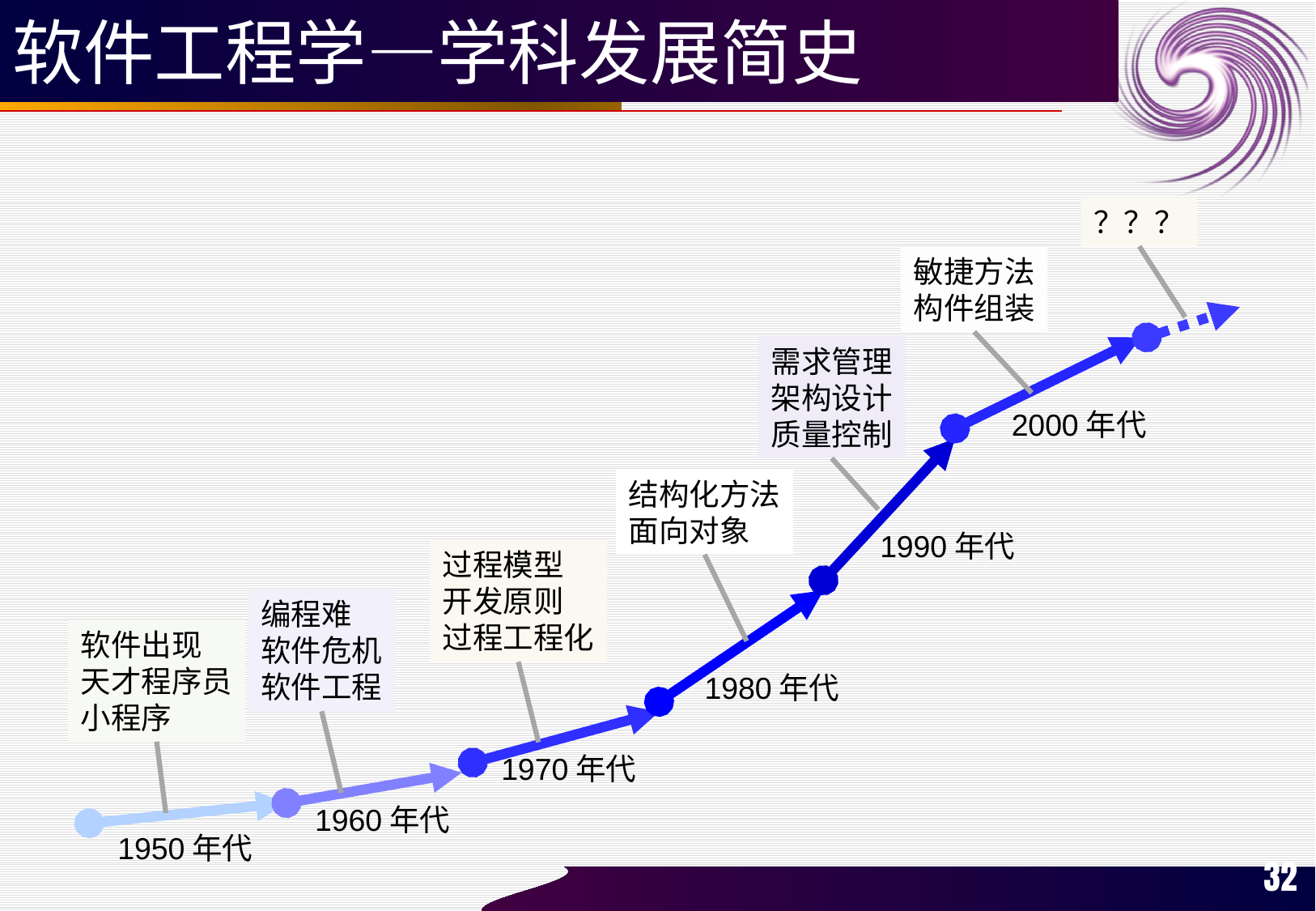

# 软件工程学—学科发展简史
？？？
敏捷方法
构件组装
需求管理
架构设计
质量控制
2000年代
结构化方法
面向对象
1990年代
过程模型
开发原则
过程工程化
编程难
软件危机
软件工程
软件出现
天才程序员
小程序
1980年代
1970年代
1960年代
1950年代
32